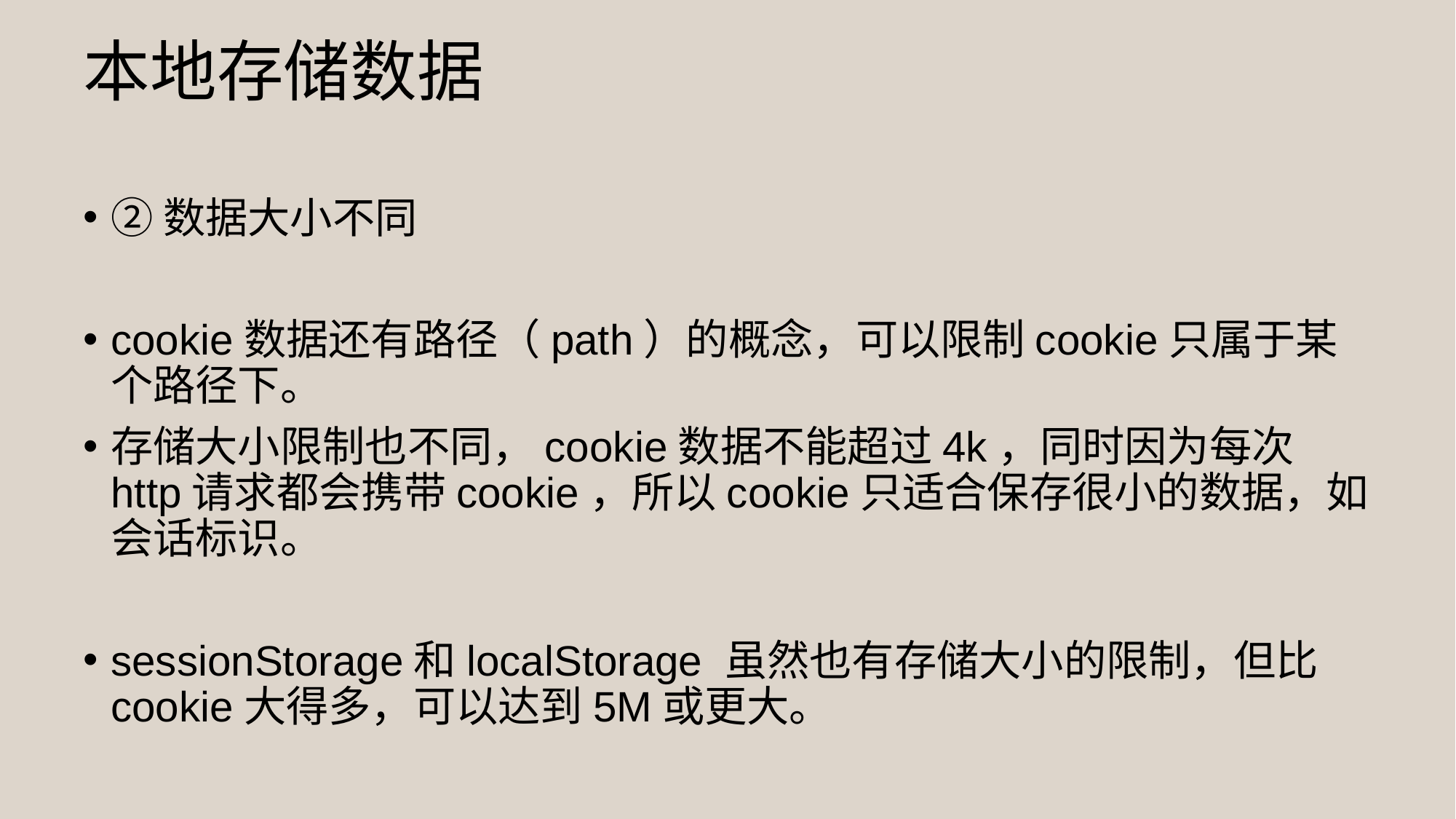

# 本地存储数据
②数据大小不同

cookie数据还有路径（path）的概念，可以限制cookie只属于某个路径下。
存储大小限制也不同，cookie数据不能超过4k，同时因为每次http请求都会携带cookie，所以cookie只适合保存很小的数据，如会话标识。

sessionStorage和localStorage 虽然也有存储大小的限制，但比cookie大得多，可以达到5M或更大。